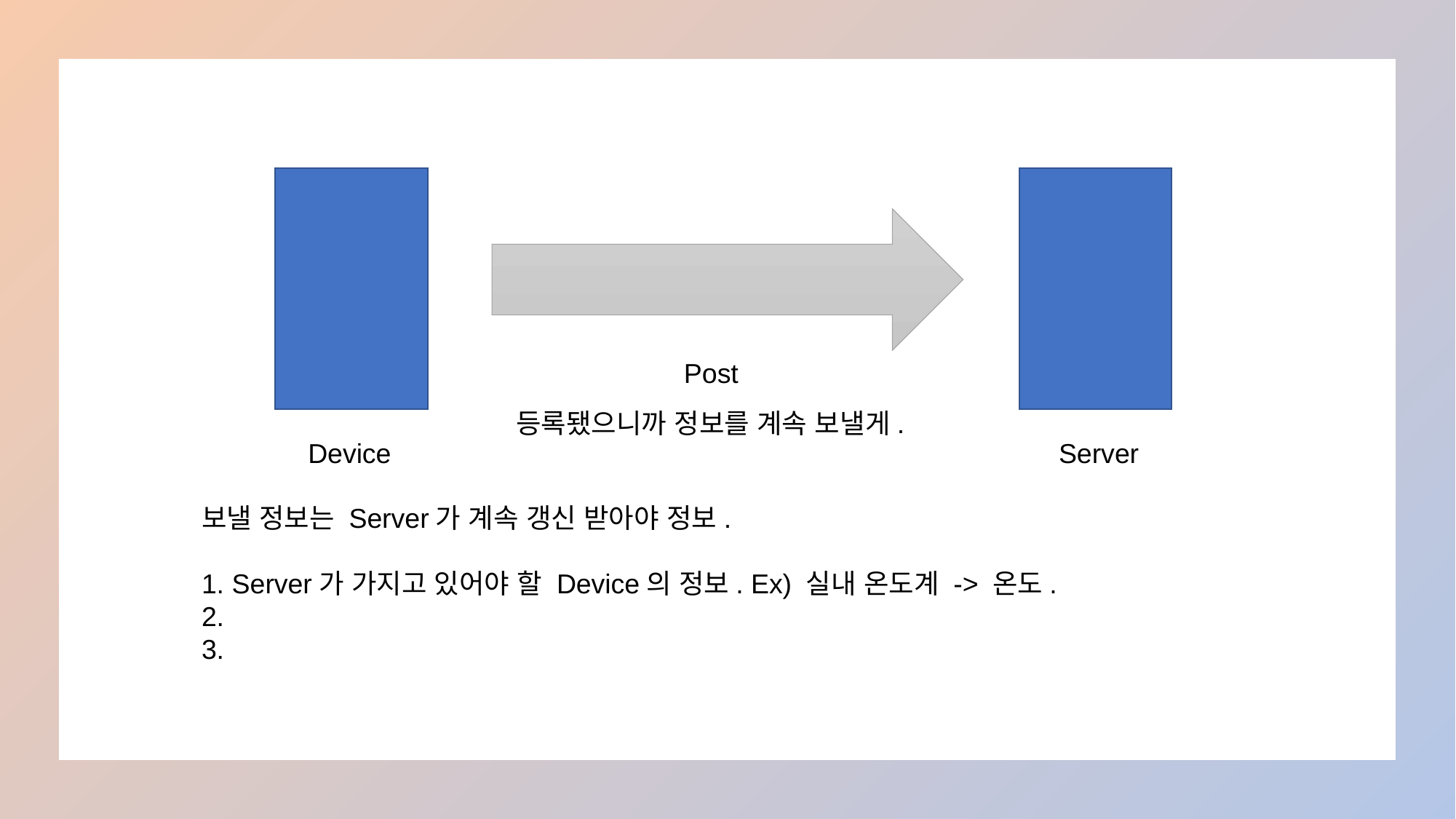

Post
등록됐으니까 정보를 계속 보낼게.
      Device
      Server
보낼 정보는 Server가 계속 갱신 받아야 정보.

1. Server가 가지고 있어야 할 Device의 정보. Ex) 실내 온도계 -> 온도.
2.
3.